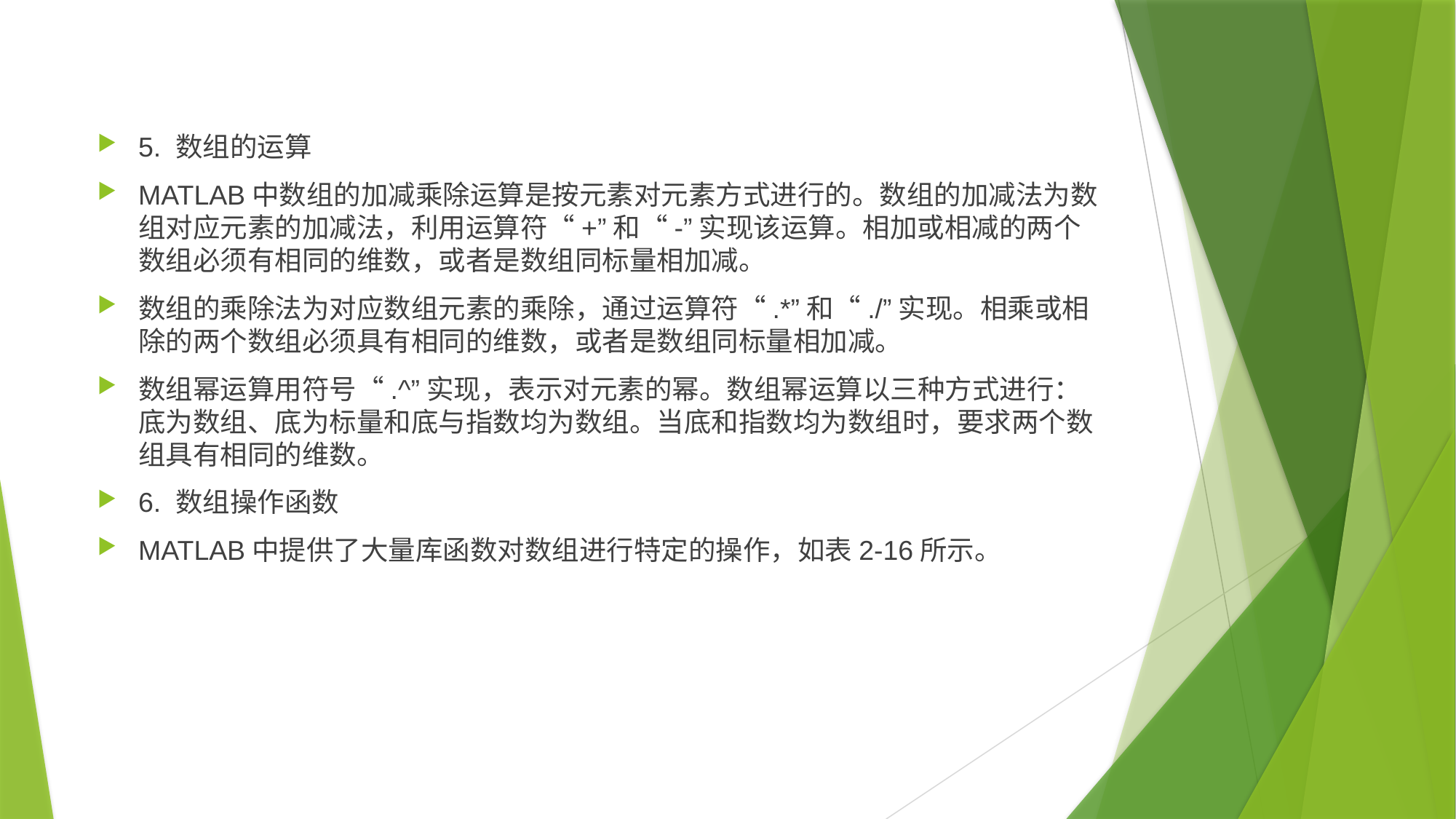

5. 数组的运算
MATLAB中数组的加减乘除运算是按元素对元素方式进行的。数组的加减法为数组对应元素的加减法，利用运算符“+”和“-”实现该运算。相加或相减的两个数组必须有相同的维数，或者是数组同标量相加减。
数组的乘除法为对应数组元素的乘除，通过运算符“.*”和“./”实现。相乘或相除的两个数组必须具有相同的维数，或者是数组同标量相加减。
数组幂运算用符号“.^”实现，表示对元素的幂。数组幂运算以三种方式进行：底为数组、底为标量和底与指数均为数组。当底和指数均为数组时，要求两个数组具有相同的维数。
6. 数组操作函数
MATLAB中提供了大量库函数对数组进行特定的操作，如表2-16所示。